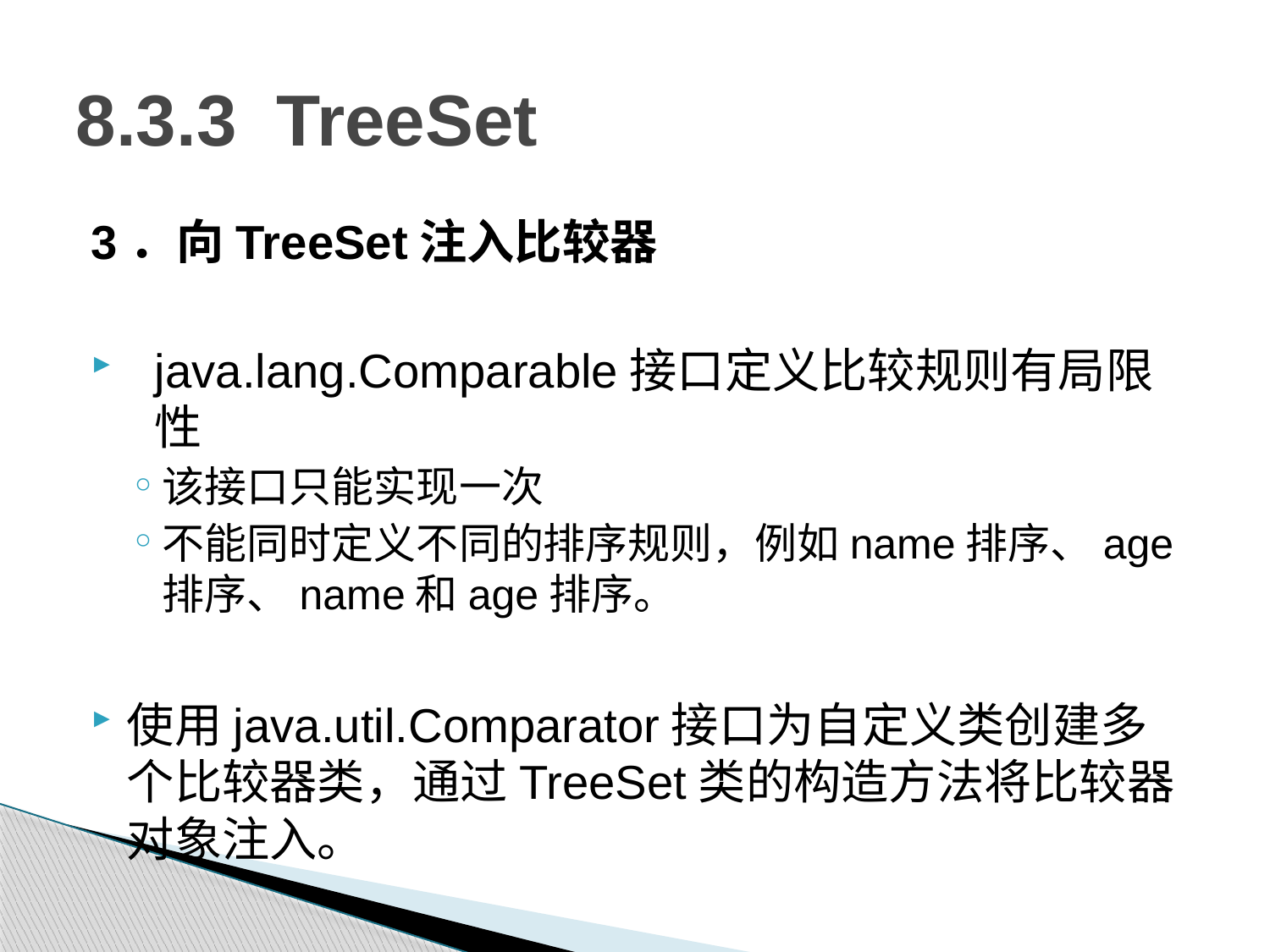

# 8.3.3  TreeSet
3．向TreeSet注入比较器

java.lang.Comparable接口定义比较规则有局限性
该接口只能实现一次
不能同时定义不同的排序规则，例如name排序、age排序、name和age排序。

使用java.util.Comparator接口为自定义类创建多个比较器类，通过TreeSet类的构造方法将比较器对象注入。